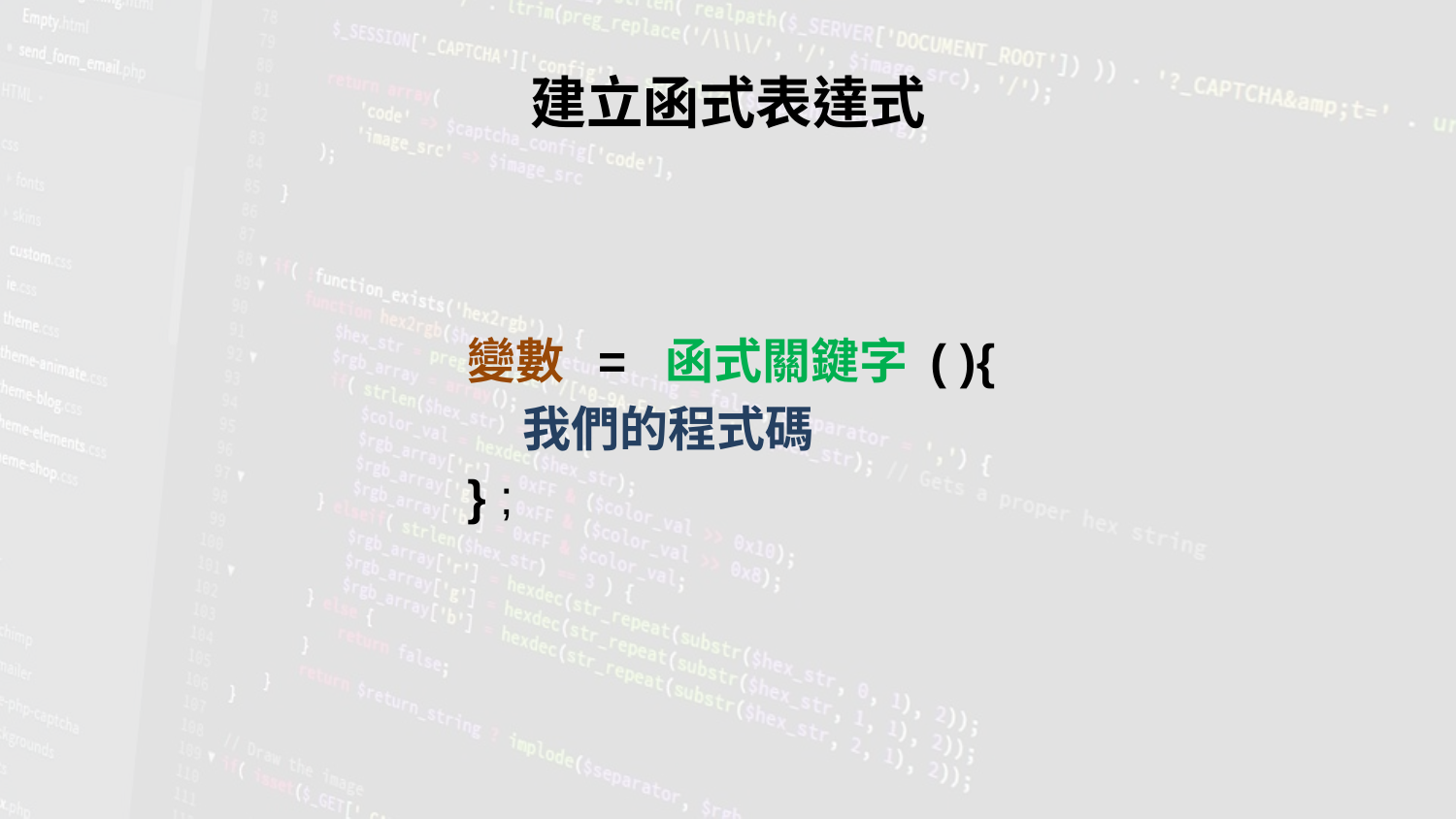

# 建立函式表達式
變數  =  函式關鍵字 ( ){
    我們的程式碼
} ;